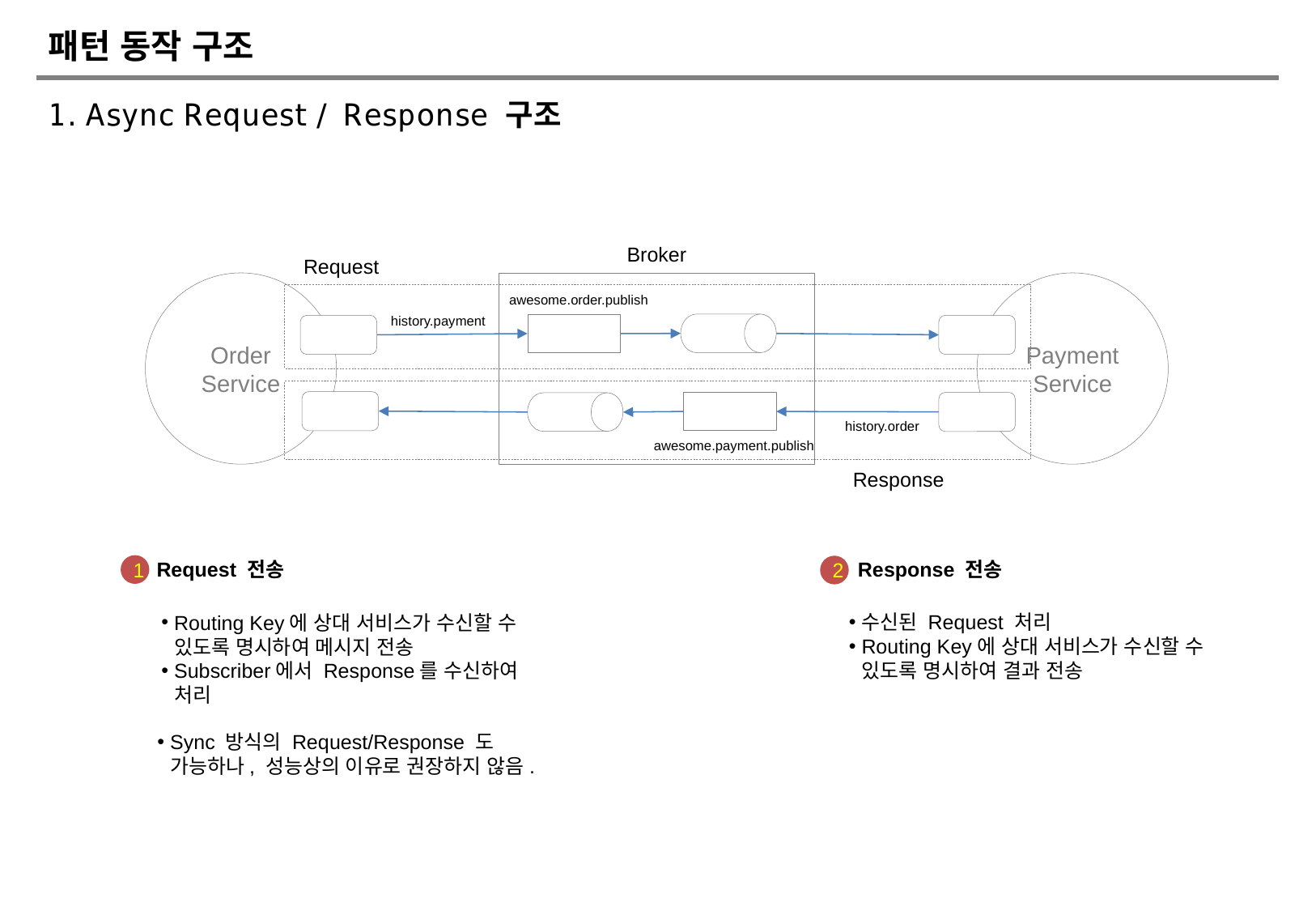

# 패턴 동작 구조
1. Async Request / Response 구조
Broker
Order
Service

Payment
Service
awesome.order.publish
history.payment

history.order
awesome.payment.publish
Request

Response
Request 전송
Response 전송
1
2
수신된 Request 처리
Routing Key에 상대 서비스가 수신할 수 있도록 명시하여 결과 전송
Routing Key에 상대 서비스가 수신할 수 있도록 명시하여 메시지 전송
Subscriber에서 Response를 수신하여 처리
Sync 방식의 Request/Response 도 가능하나, 성능상의 이유로 권장하지 않음.